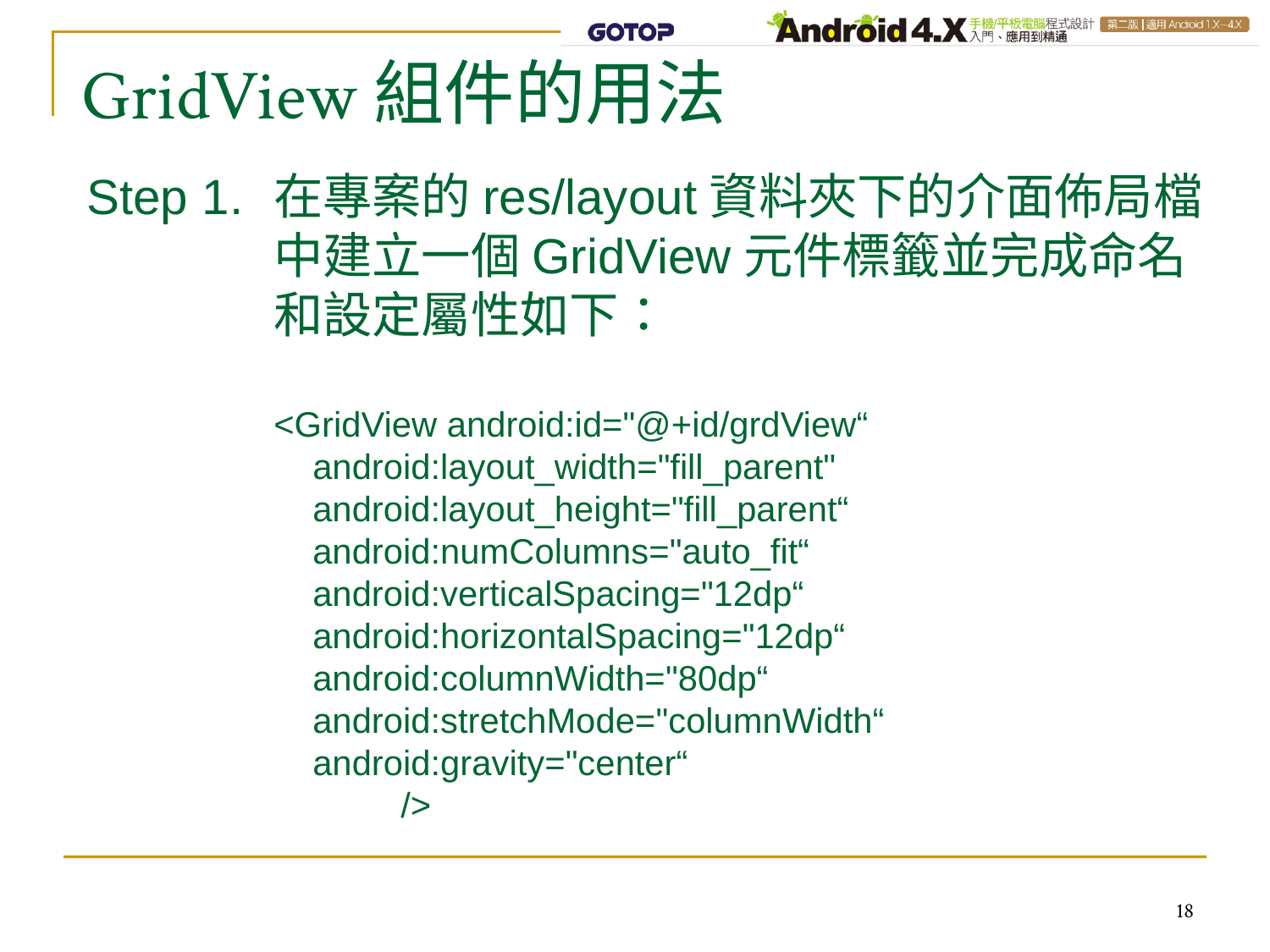

GridView組件的用法
Step 1.	在專案的res/layout資料夾下的介面佈局檔中建立一個GridView元件標籤並完成命名和設定屬性如下：
<GridView android:id="@+id/grdView“
    android:layout_width="fill_parent"
    android:layout_height="fill_parent“
    android:numColumns="auto_fit“
    android:verticalSpacing="12dp“
    android:horizontalSpacing="12dp“
    android:columnWidth="80dp“
    android:stretchMode="columnWidth“
    android:gravity="center“
	/>
18